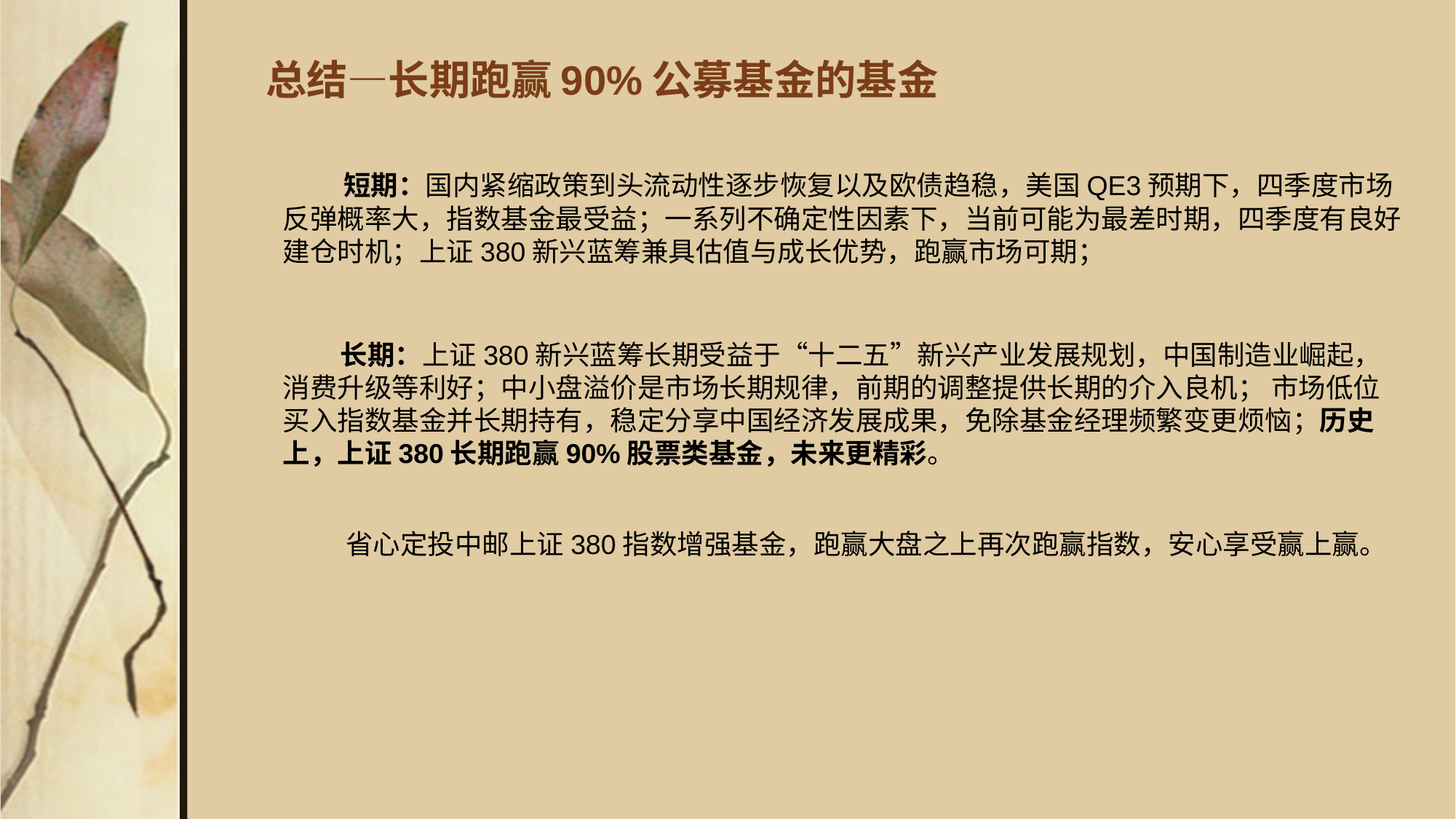

总结—长期跑赢90%公募基金的基金
　　短期：国内紧缩政策到头流动性逐步恢复以及欧债趋稳，美国QE3预期下，四季度市场反弹概率大，指数基金最受益；一系列不确定性因素下，当前可能为最差时期，四季度有良好建仓时机；上证380新兴蓝筹兼具估值与成长优势，跑赢市场可期；
  长期：上证380新兴蓝筹长期受益于“十二五”新兴产业发展规划，中国制造业崛起，消费升级等利好；中小盘溢价是市场长期规律，前期的调整提供长期的介入良机； 市场低位买入指数基金并长期持有，稳定分享中国经济发展成果，免除基金经理频繁变更烦恼；历史上，上证380长期跑赢90%股票类基金，未来更精彩。
　　省心定投中邮上证380指数增强基金，跑赢大盘之上再次跑赢指数，安心享受赢上赢。